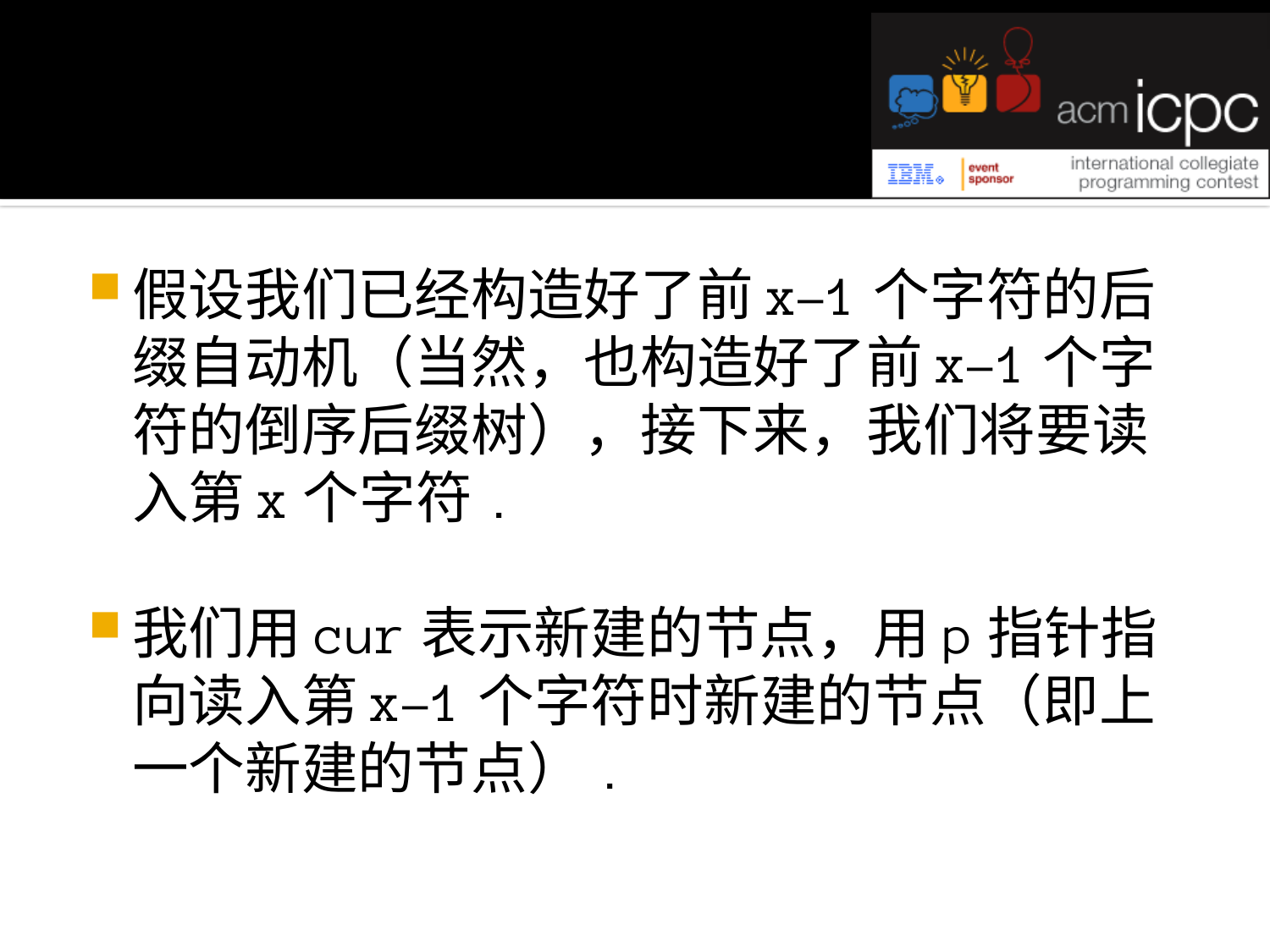

#
假设我们已经构造好了前x-1个字符的后缀自动机（当然，也构造好了前x-1个字符的倒序后缀树），接下来，我们将要读入第x个字符.

我们用cur表示新建的节点，用p指针指向读入第x-1个字符时新建的节点（即上一个新建的节点）.